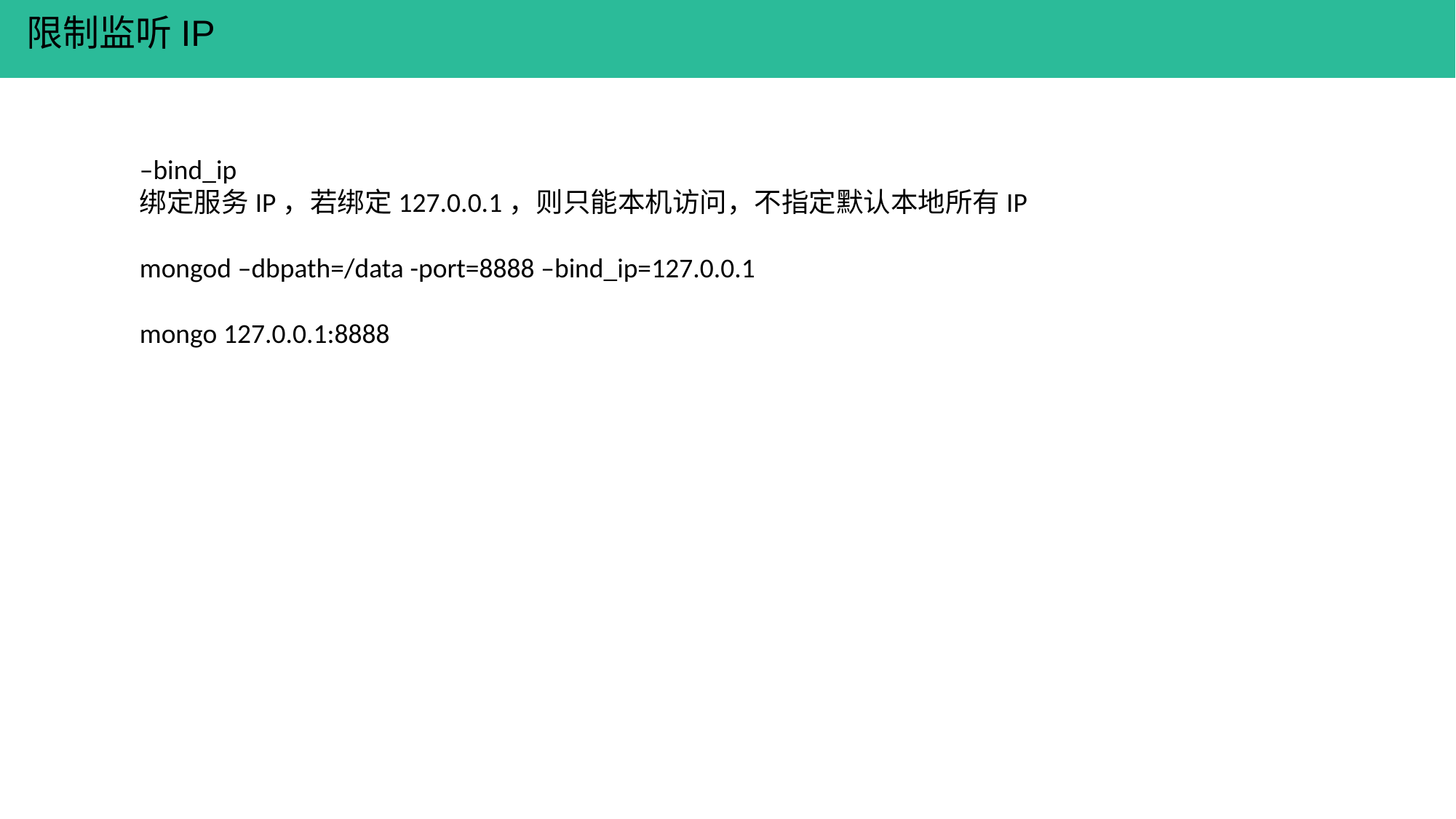

限制监听IP
–bind_ip
绑定服务IP，若绑定127.0.0.1，则只能本机访问，不指定默认本地所有IP

mongod –dbpath=/data -port=8888 –bind_ip=127.0.0.1

mongo 127.0.0.1:8888